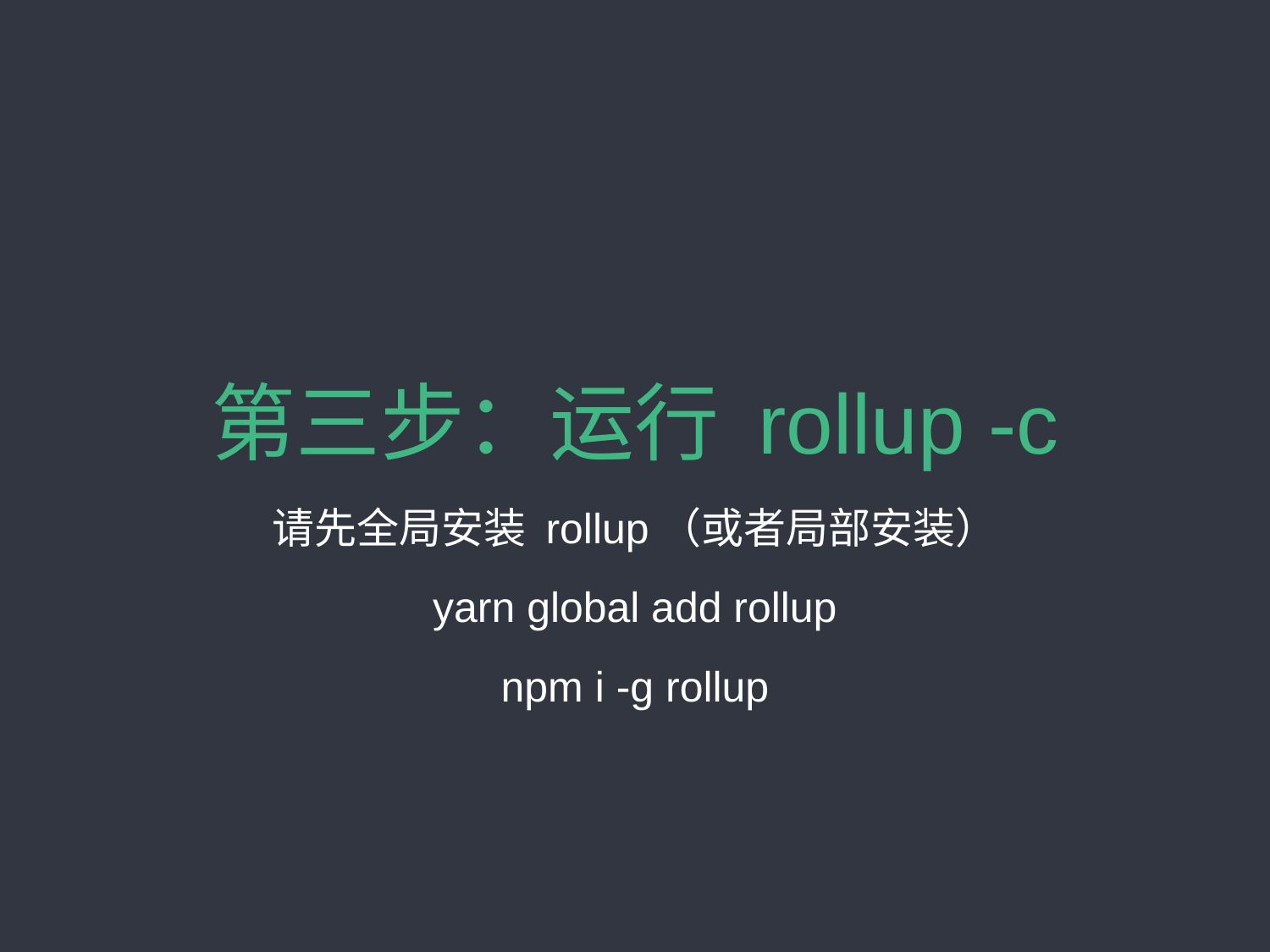

# 第三步：运行 rollup -c
请先全局安装 rollup（或者局部安装）
yarn global add rollup
npm i -g rollup